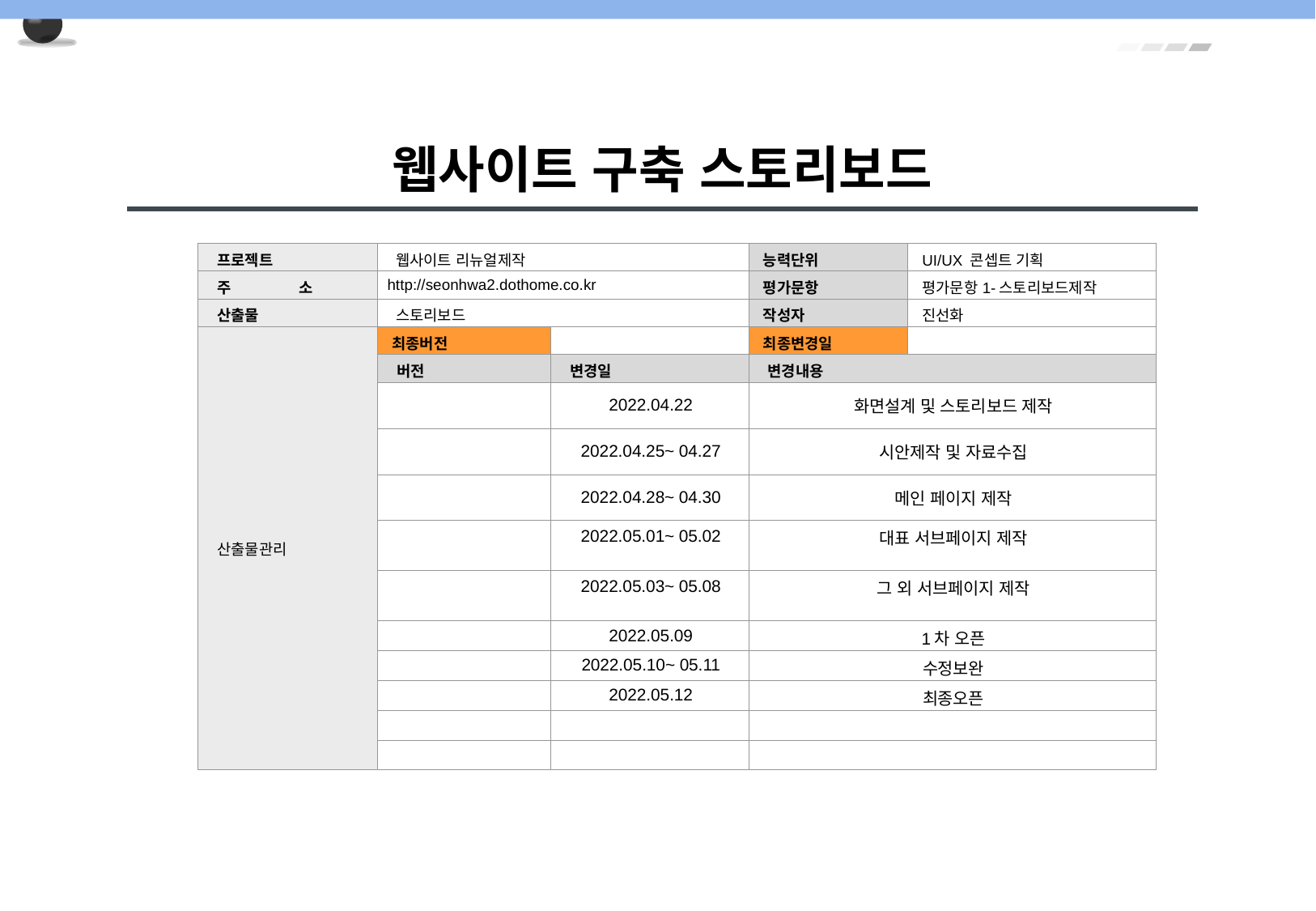

웹사이트 구축 스토리보드
| 프로젝트 | 웹사이트 리뉴얼제작 |  | 능력단위 | UI/UX 콘셉트 기획 |
| --- | --- | --- | --- | --- |
| 주 소 | http://seonhwa2.dothome.co.kr |  | 평가문항 | 평가문항1-스토리보드제작 |
| 산출물 | 스토리보드 |  | 작성자 | 진선화 |
| 산출물관리 | 최종버전 |  | 최종변경일 |  |
|  | 버전 | 변경일 | 변경내용 |  |
|  |  | 2022.04.22 | 화면설계 및 스토리보드 제작 |  |
|  |  | 2022.04.25~ 04.27 | 시안제작 및 자료수집 |  |
|  |  | 2022.04.28~ 04.30 | 메인 페이지 제작 |  |
|  |  | 2022.05.01~ 05.02 | 대표 서브페이지 제작 |  |
|  |  | 2022.05.03~ 05.08 | 그 외 서브페이지 제작 |  |
|  |  | 2022.05.09 | 1차 오픈 |  |
|  |  | 2022.05.10~ 05.11 | 수정보완 |  |
|  |  | 2022.05.12 | 최종오픈 |  |
|  |  |  |  |  |
|  |  |  |  |  |